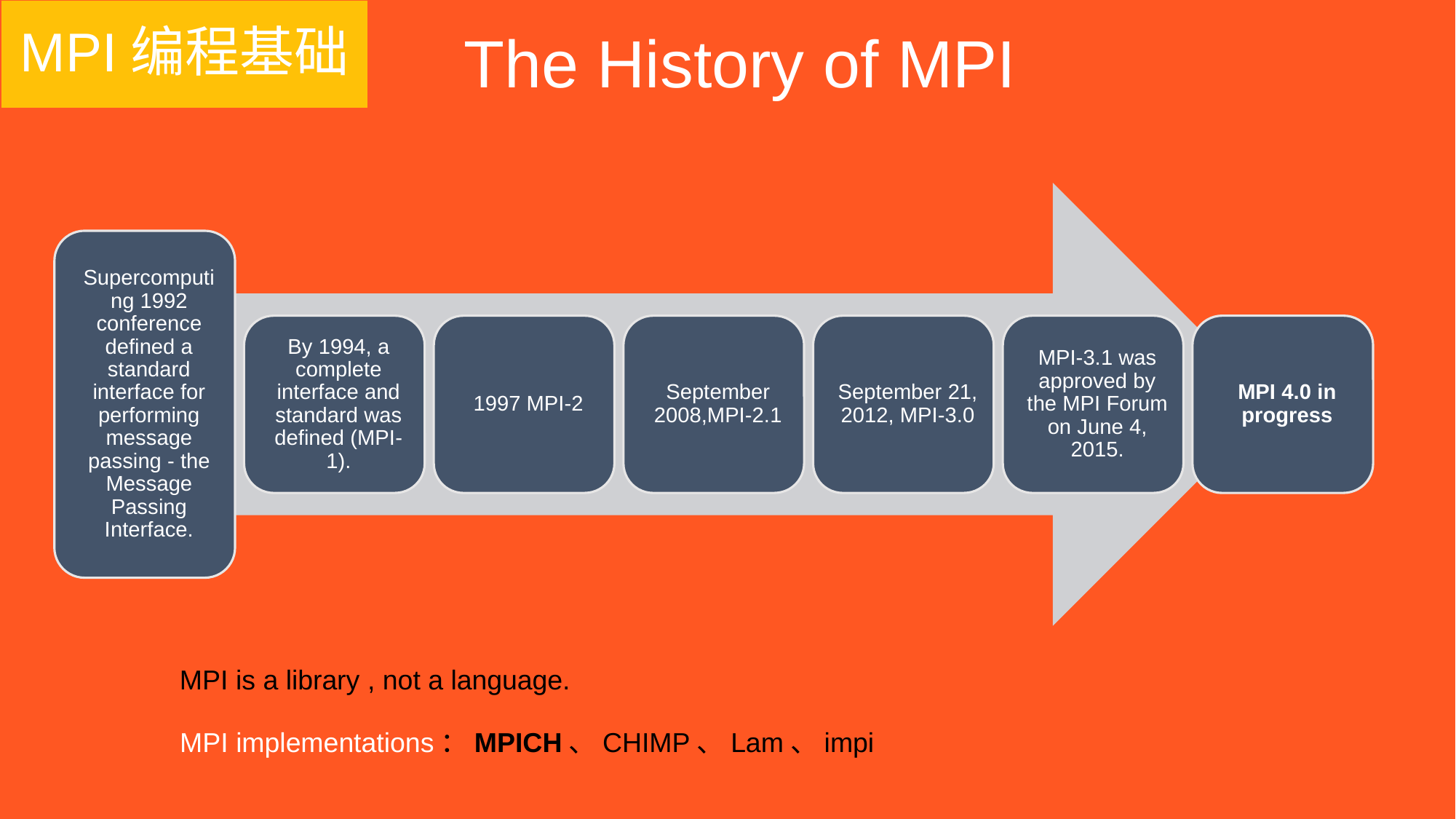

MPI编程基础
# The History of MPI
Supercomputing 1992 conference defined a standard interface for performing message passing - the Message Passing Interface.
By 1994, a complete interface and standard was defined (MPI-1).
1997 MPI-2
September 2008,MPI-2.1
September 21, 2012, MPI-3.0
MPI-3.1 was approved by the MPI Forum on June 4, 2015.
MPI 4.0 in progress
MPI is a library , not a language.
MPI implementations：MPICH、CHIMP、Lam、impi